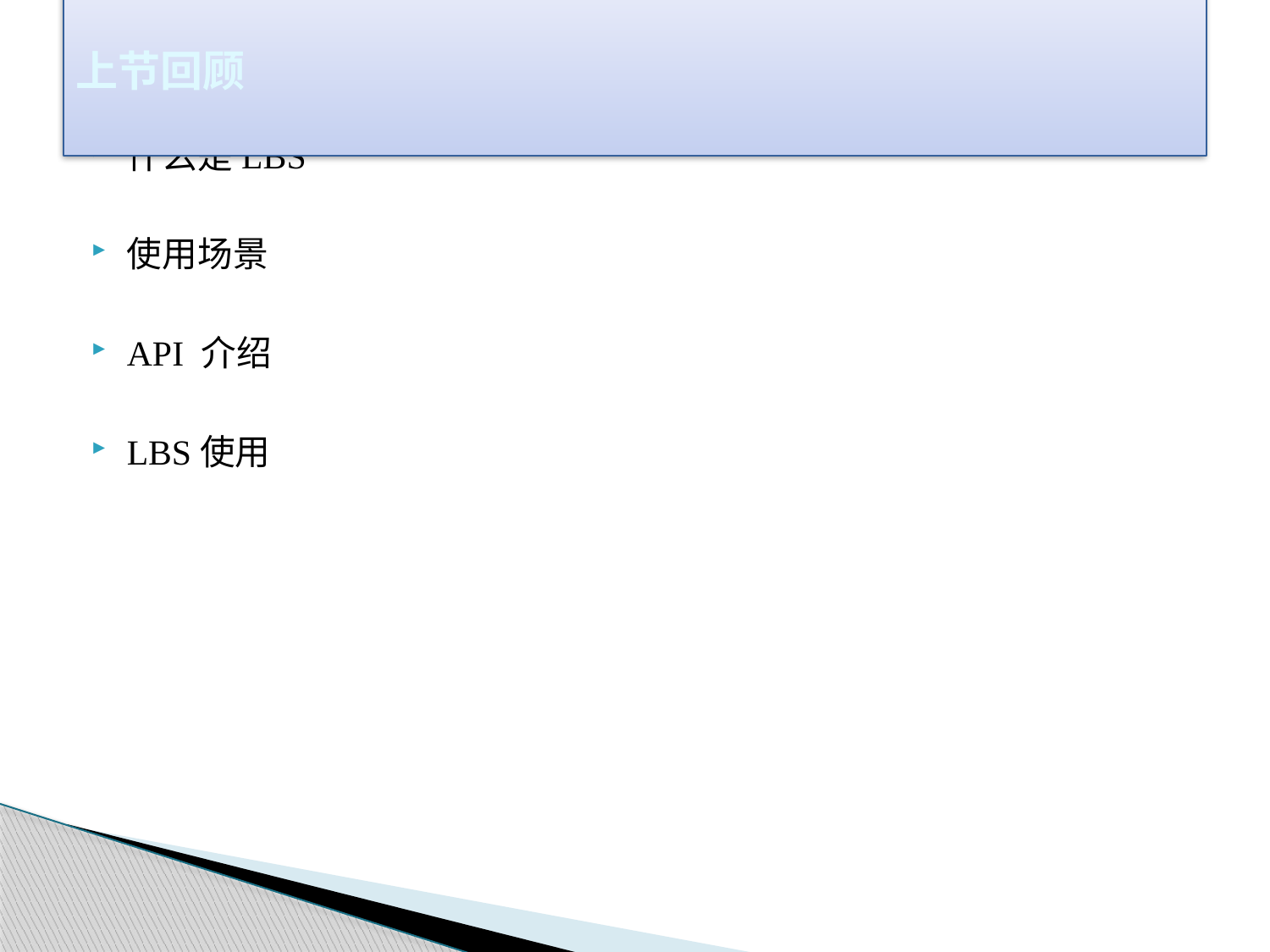

# 上节回顾
什么是LBS

使用场景

API 介绍

LBS使用